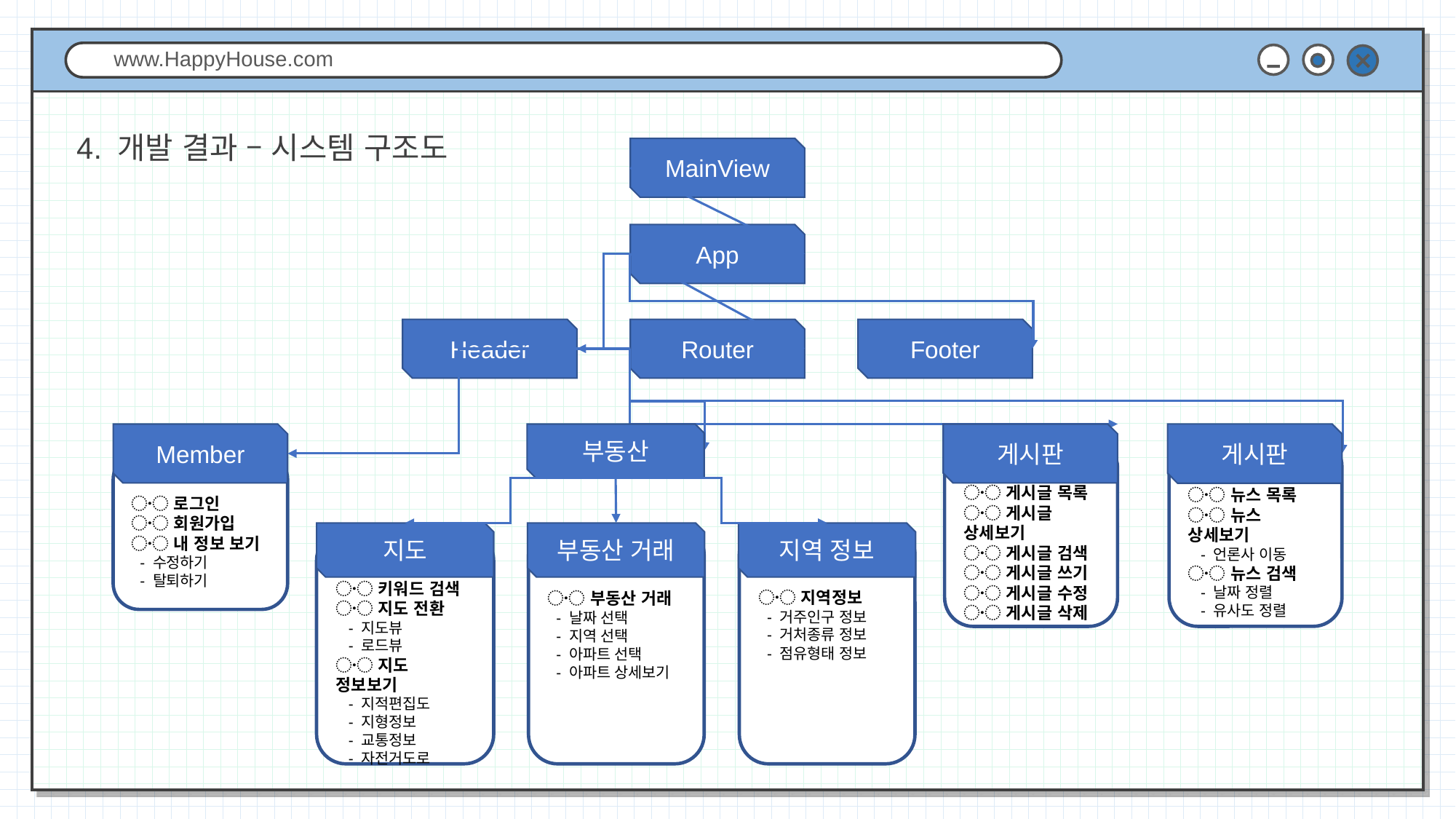

www.HappyHouse.com

4. 개발 결과 – 시스템 구조도
MainView
App
Header
Router
Footer
Member

〮 로그인
〮 회원가입
〮 내 정보 보기
  - 수정하기
  - 탈퇴하기
부동산
지도

〮 키워드 검색
〮 지도 전환
   - 지도뷰
   - 로드뷰
〮 지도 정보보기
   - 지적편집도
   - 지형정보
   - 교통정보
   - 자전거도로
부동산 거래

〮 부동산 거래
  - 날짜 선택
  - 지역 선택
  - 아파트 선택
  - 아파트 상세보기

지역 정보
〮 지역정보
  - 거주인구 정보
  - 거처종류 정보
  - 점유형태 정보

게시판

〮 게시글 목록
〮 게시글 상세보기
〮 게시글 검색
〮 게시글 쓰기
〮 게시글 수정
〮 게시글 삭제

게시판

〮 뉴스 목록
〮 뉴스 상세보기
   - 언론사 이동
〮 뉴스 검색
   - 날짜 정렬
   - 유사도 정렬